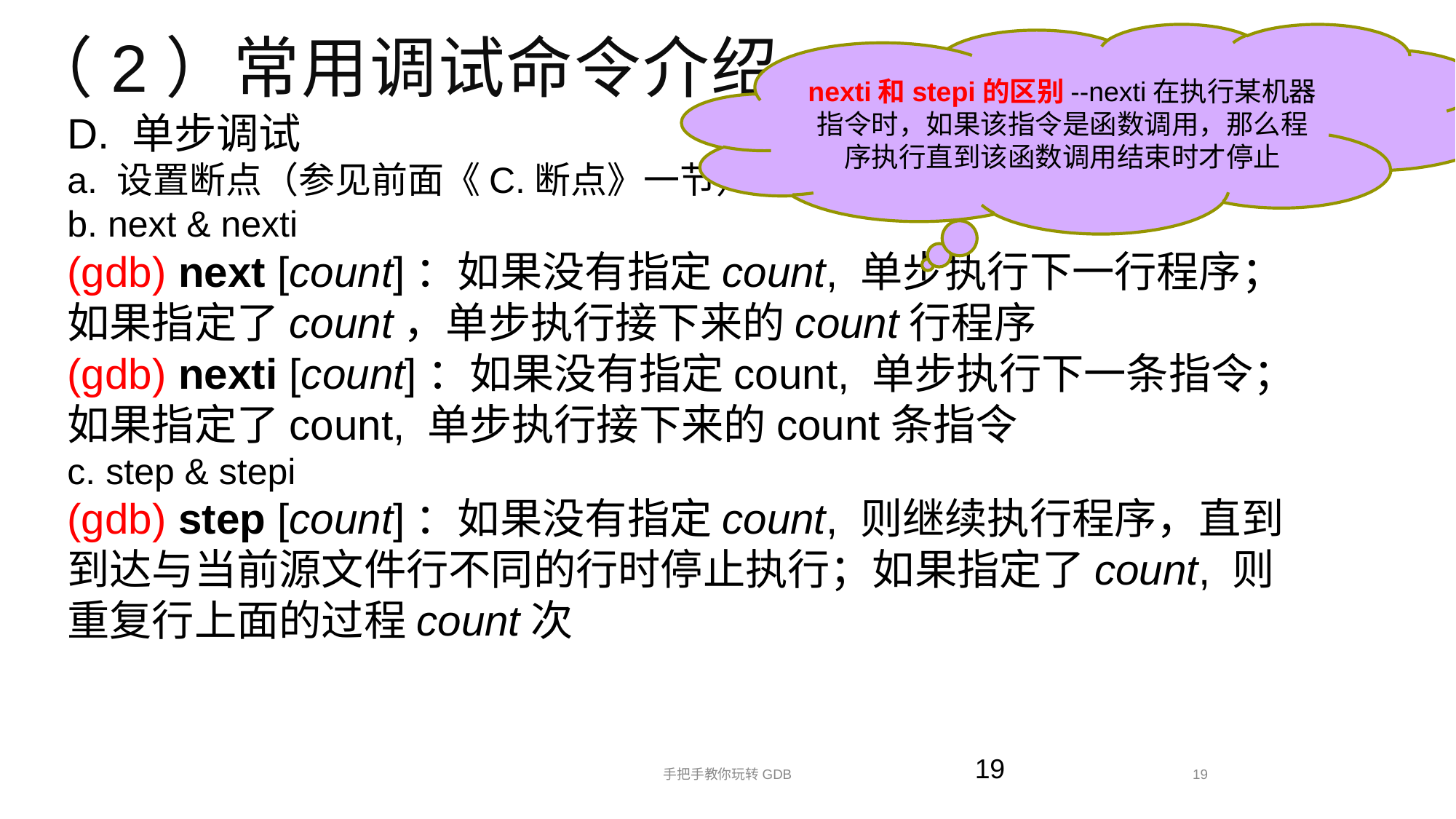

（2）常用调试命令介绍
nexti和stepi的区别--nexti在执行某机器指令时，如果该指令是函数调用，那么程序执行直到该函数调用结束时才停止
D. 单步调试
a. 设置断点（参见前面《C.断点》一节）
b. next & nexti
(gdb) next [count]：如果没有指定count, 单步执行下一行程序；如果指定了count，单步执行接下来的count行程序
(gdb) nexti [count]：如果没有指定count, 单步执行下一条指令；如果指定了count, 单步执行接下来的count条指令
c. step & stepi
(gdb) step [count]：如果没有指定count, 则继续执行程序，直到到达与当前源文件行不同的行时停止执行；如果指定了count, 则重复行上面的过程count次

手把手教你玩转GDB
19
19